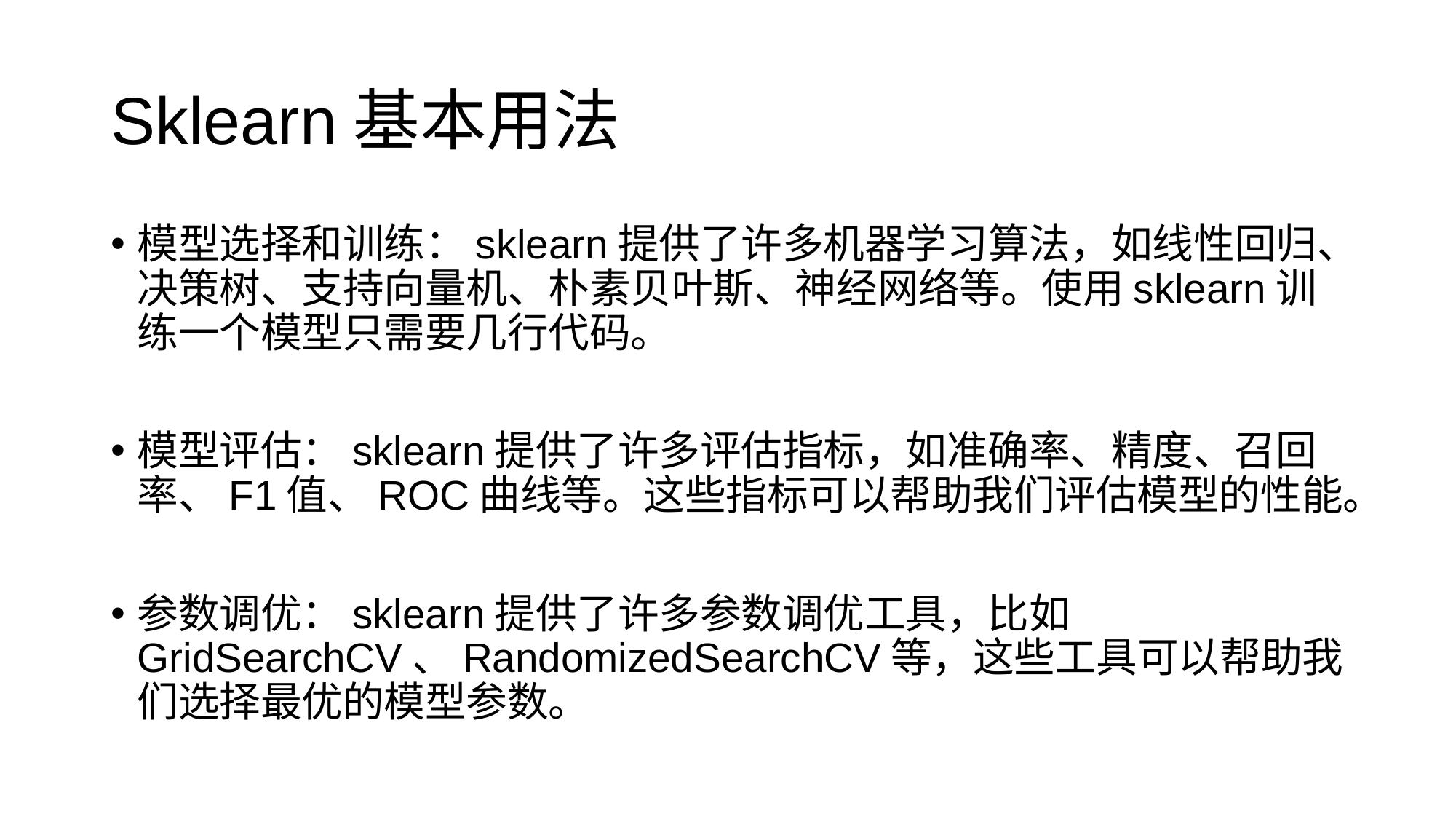

# Sklearn基本用法
模型选择和训练：sklearn提供了许多机器学习算法，如线性回归、决策树、支持向量机、朴素贝叶斯、神经网络等。使用sklearn训练一个模型只需要几行代码。

模型评估：sklearn提供了许多评估指标，如准确率、精度、召回率、F1值、ROC曲线等。这些指标可以帮助我们评估模型的性能。

参数调优：sklearn提供了许多参数调优工具，比如GridSearchCV、RandomizedSearchCV等，这些工具可以帮助我们选择最优的模型参数。